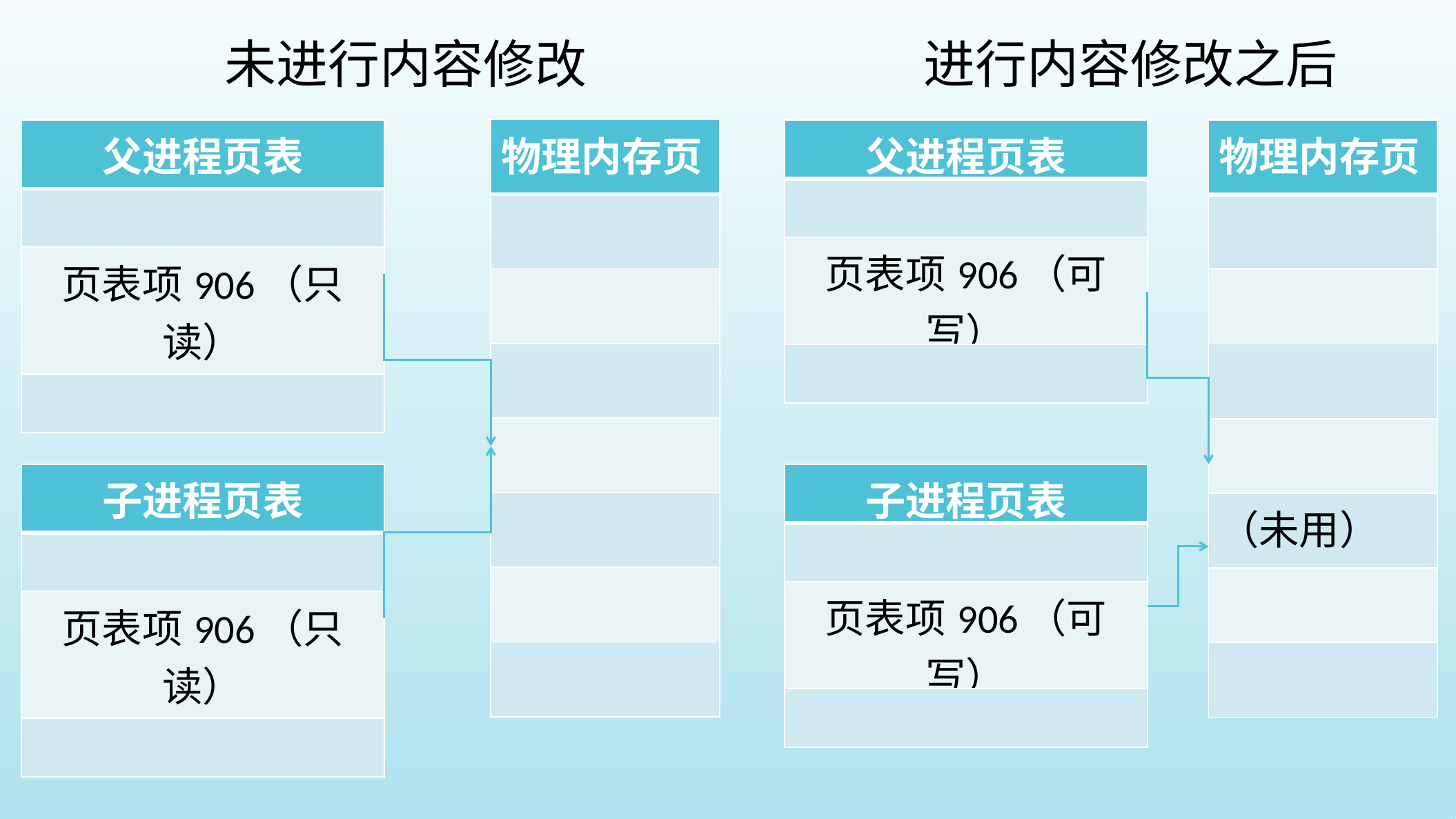

未进行内容修改
进行内容修改之后
| 物理内存页 |
| --- |
|  |
|  |
|  |
|  |
|  |
|  |
|  |
| 父进程页表 |
| --- |
|  |
| 页表项906（只读） |
|  |
| 父进程页表 |
| --- |
|  |
| 页表项906（可写） |
|  |
| 物理内存页 |
| --- |
|  |
|  |
|  |
|  |
| （未用） |
|  |
|  |
| 子进程页表 |
| --- |
|  |
| 页表项906（只读） |
|  |
| 子进程页表 |
| --- |
|  |
| 页表项906（可写） |
|  |